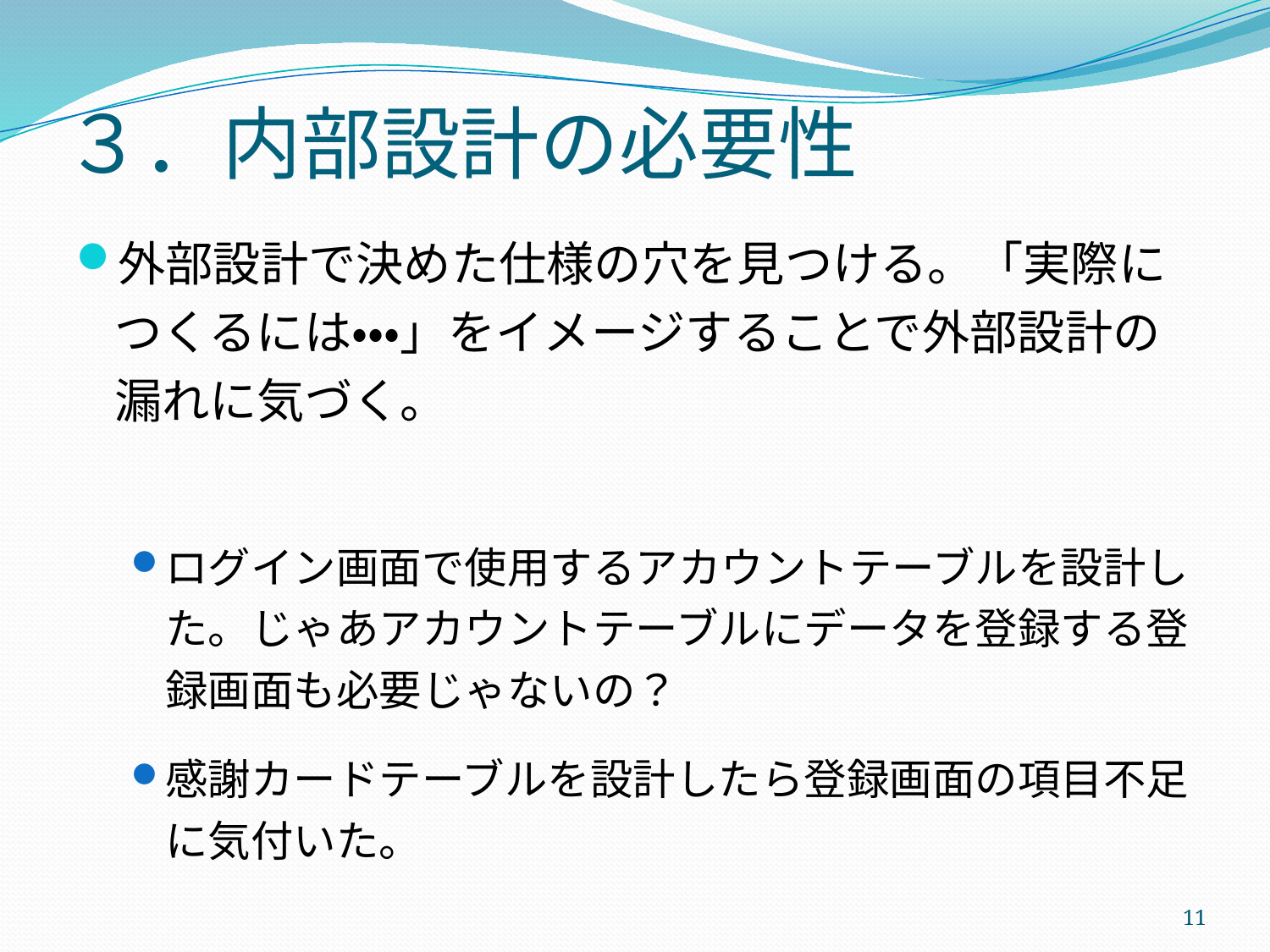

# ３．内部設計の必要性
外部設計で決めた仕様の穴を見つける。「実際につくるには・・・」をイメージすることで外部設計の漏れに気づく。

ログイン画面で使用するアカウントテーブルを設計した。じゃあアカウントテーブルにデータを登録する登録画面も必要じゃないの？
感謝カードテーブルを設計したら登録画面の項目不足に気付いた。

11